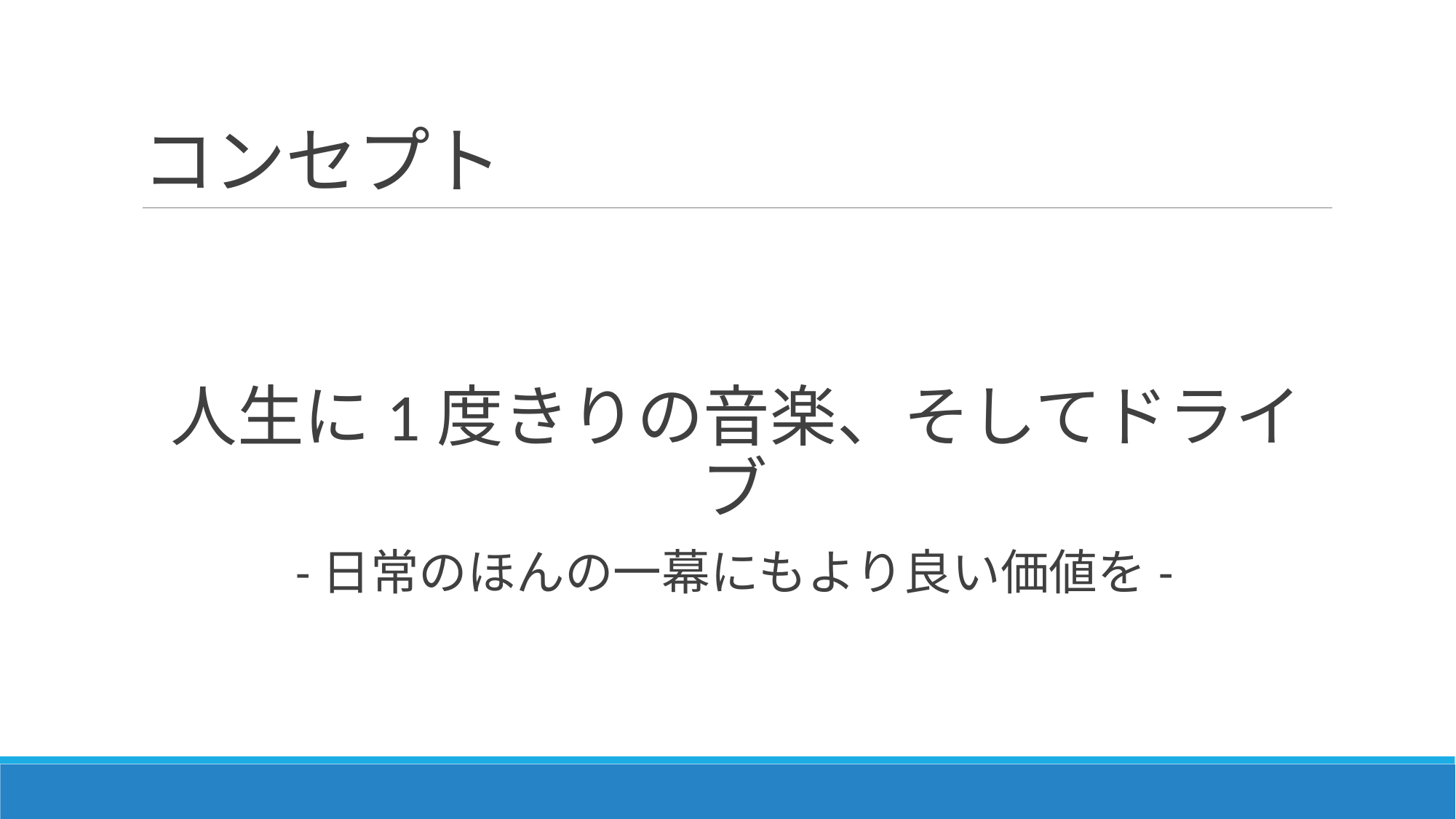

# コンセプト
人生に1度きりの音楽、そしてドライブ
-日常のほんの一幕にもより良い価値を-